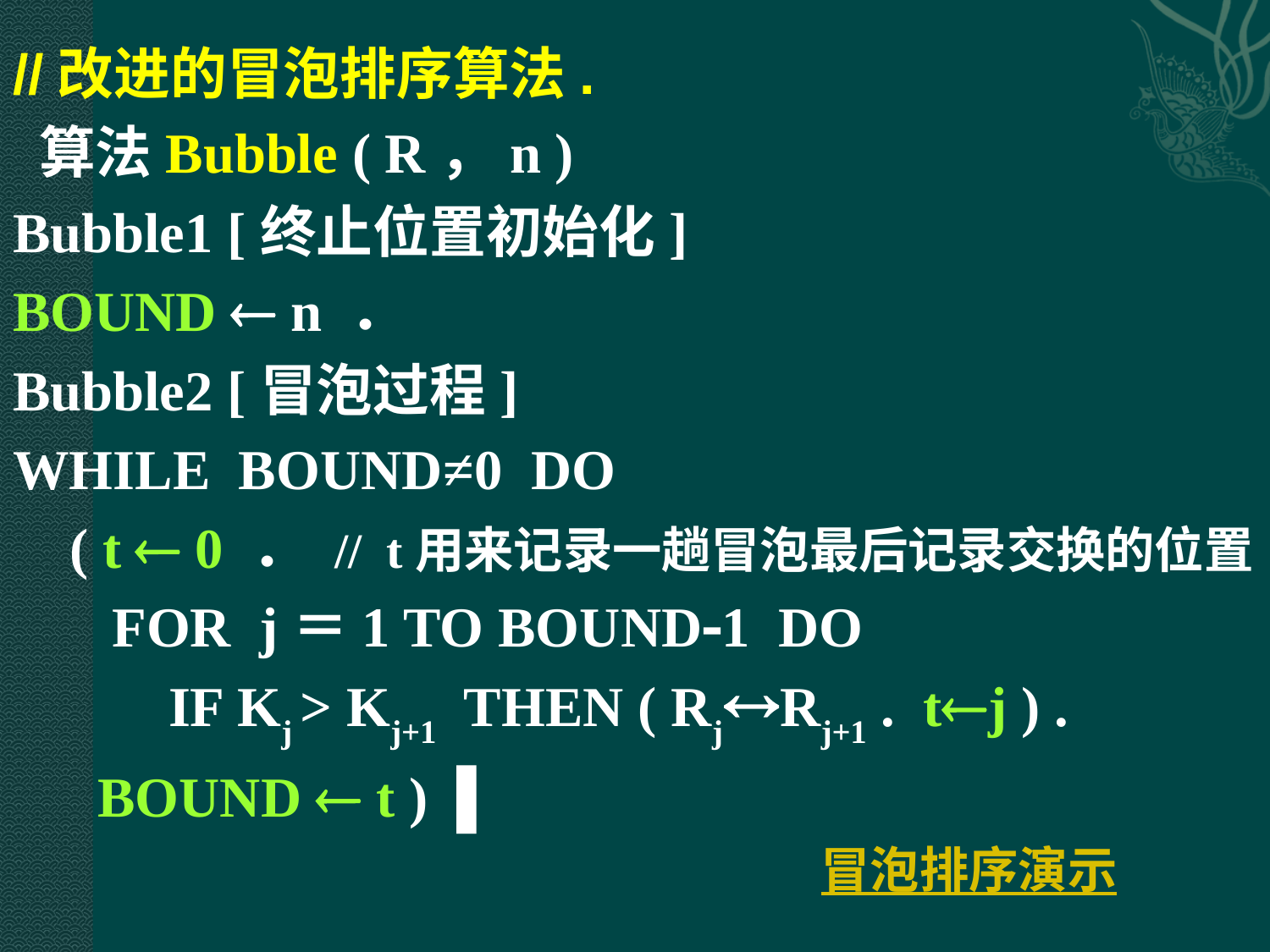

//改进的冒泡排序算法.
 算法Bubble ( R，n )
Bubble1 [终止位置初始化]
BOUND ← n ．
Bubble2 [冒泡过程]
WHILE  BOUND≠0  DO
    ( t ← 0 ． //  t用来记录一趟冒泡最后记录交换的位置
       FOR  j＝1 TO BOUND−1  DO
           IF Kj > Kj+1  THEN ( Rj↔Rj+1 .  t←j ) .
      BOUND ← t )  ▌
                                                                       冒泡排序演示